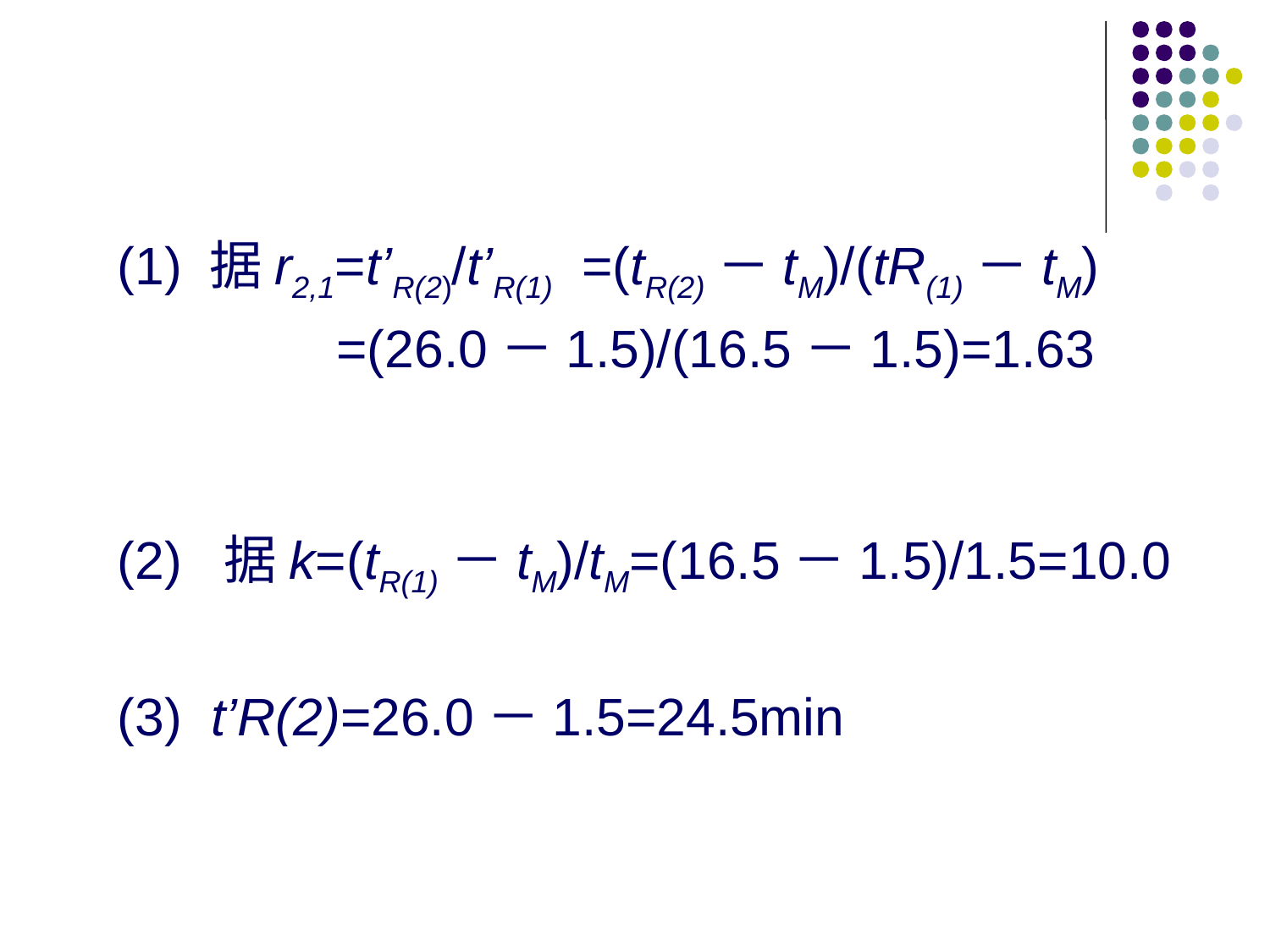

(1) 据r2,1=t’R(2)/t’R(1)  =(tR(2)－tM)/(tR(1)－tM)
               =(26.0－1.5)/(16.5－1.5)=1.63

(2)  据k=(tR(1)－tM)/tM=(16.5－1.5)/1.5=10.0

(3)  t’R(2)=26.0－1.5=24.5min